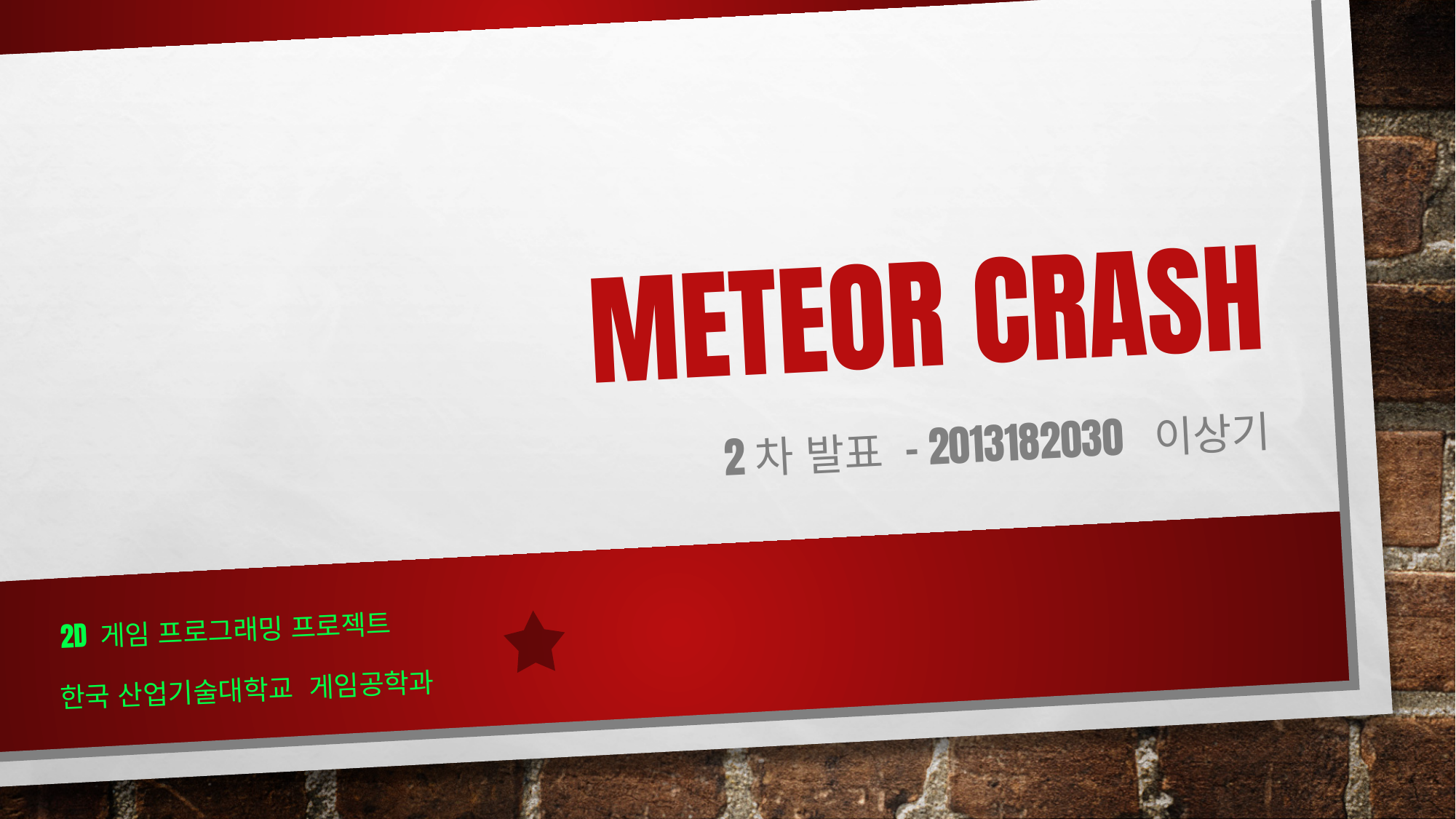

# Meteor crash
2차 발표 - 2013182030  이상기

2D 게임 프로그래밍 프로젝트
한국 산업기술대학교  게임공학과